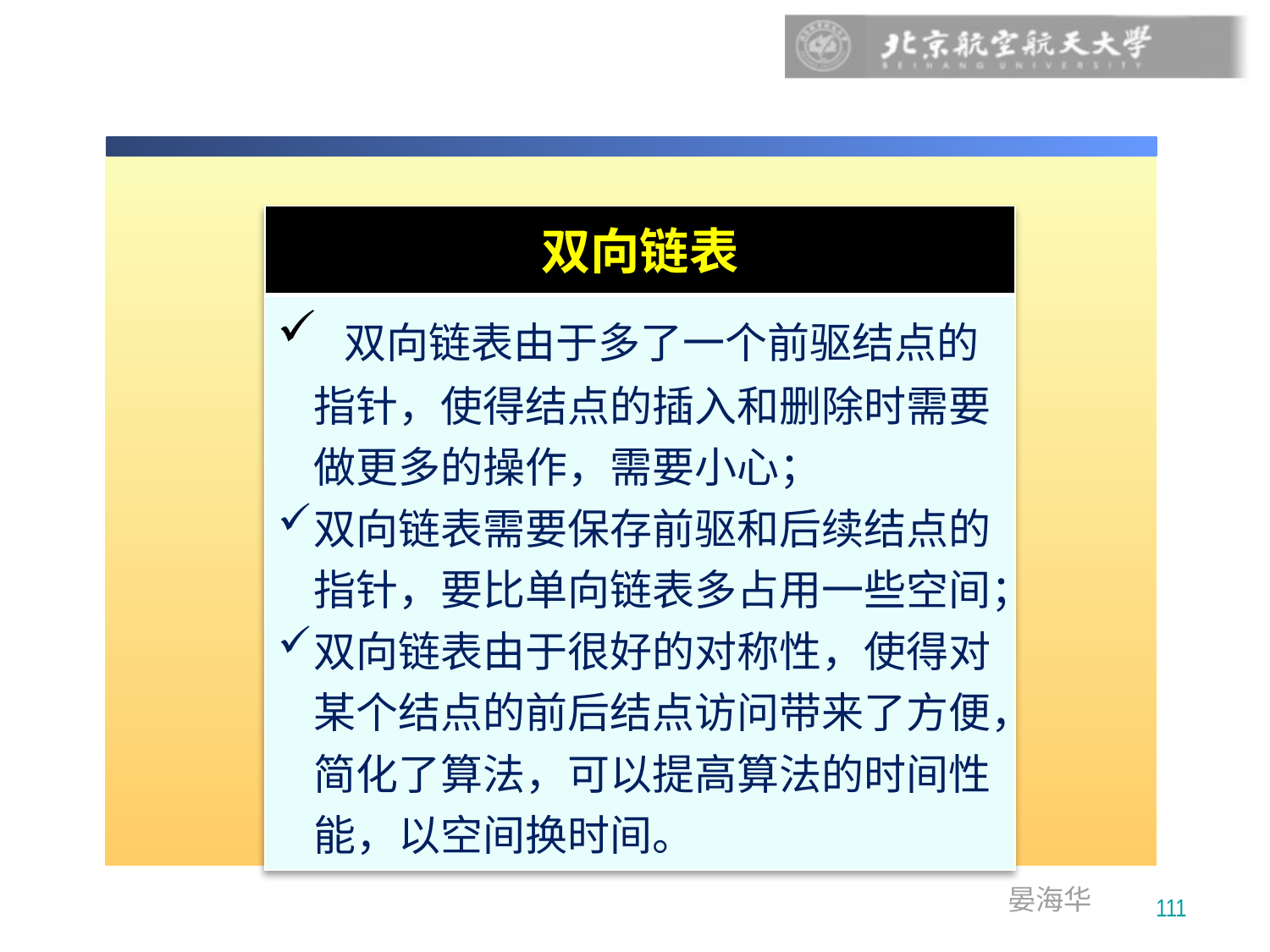

| 双向链表 |
| --- |
| 双向链表由于多了一个前驱结点的指针，使得结点的插入和删除时需要做更多的操作，需要小心； 双向链表需要保存前驱和后续结点的指针，要比单向链表多占用一些空间； 双向链表由于很好的对称性，使得对某个结点的前后结点访问带来了方便，简化了算法，可以提高算法的时间性能，以空间换时间。 |
111